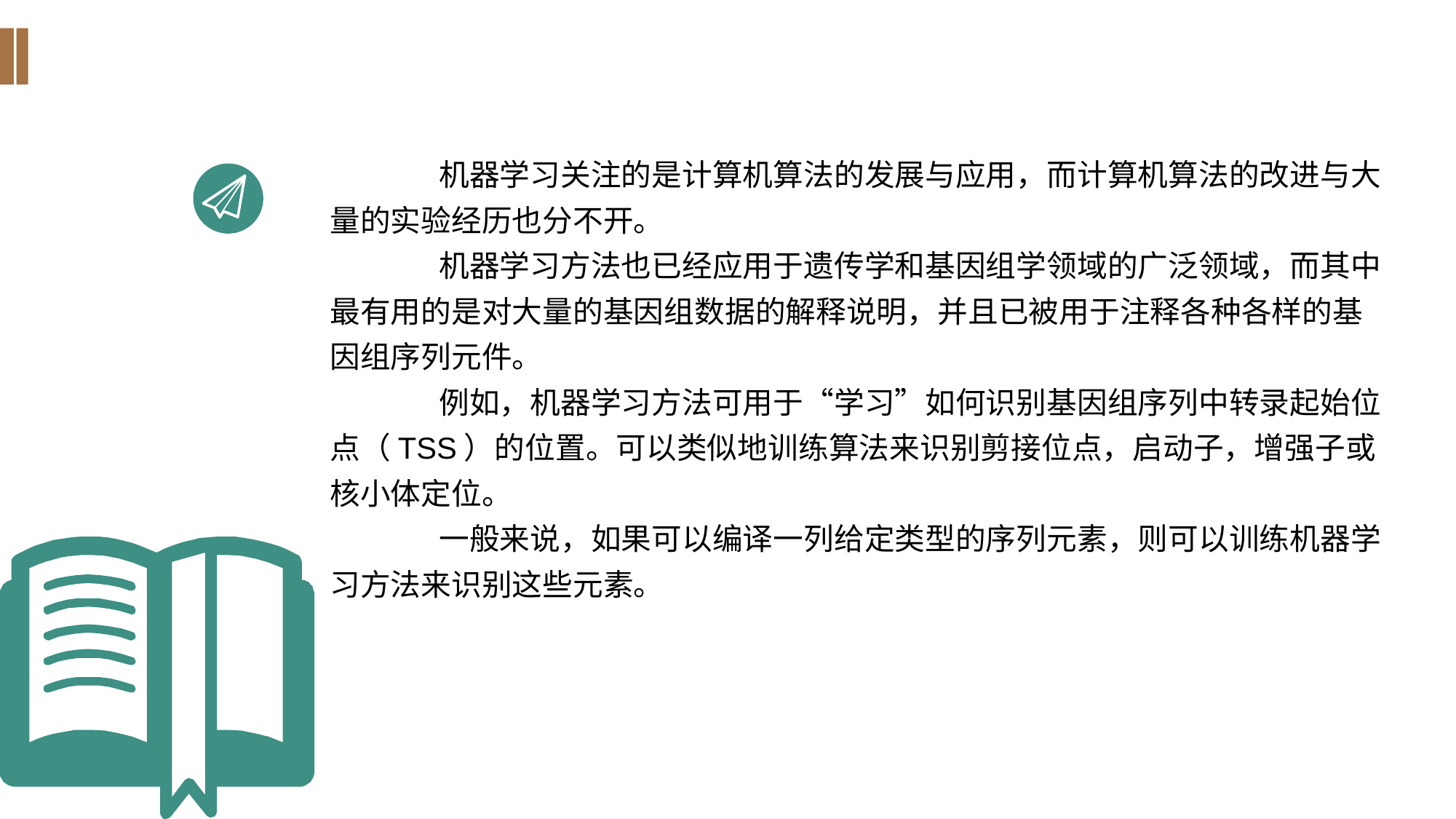

机器学习关注的是计算机算法的发展与应用，而计算机算法的改进与大量的实验经历也分不开。
	机器学习方法也已经应用于遗传学和基因组学领域的广泛领域，而其中最有用的是对大量的基因组数据的解释说明，并且已被用于注释各种各样的基因组序列元件。
	例如，机器学习方法可用于“学习”如何识别基因组序列中转录起始位点（TSS）的位置。可以类似地训练算法来识别剪接位点，启动子，增强子或核小体定位。
	一般来说，如果可以编译一列给定类型的序列元素，则可以训练机器学习方法来识别这些元素。